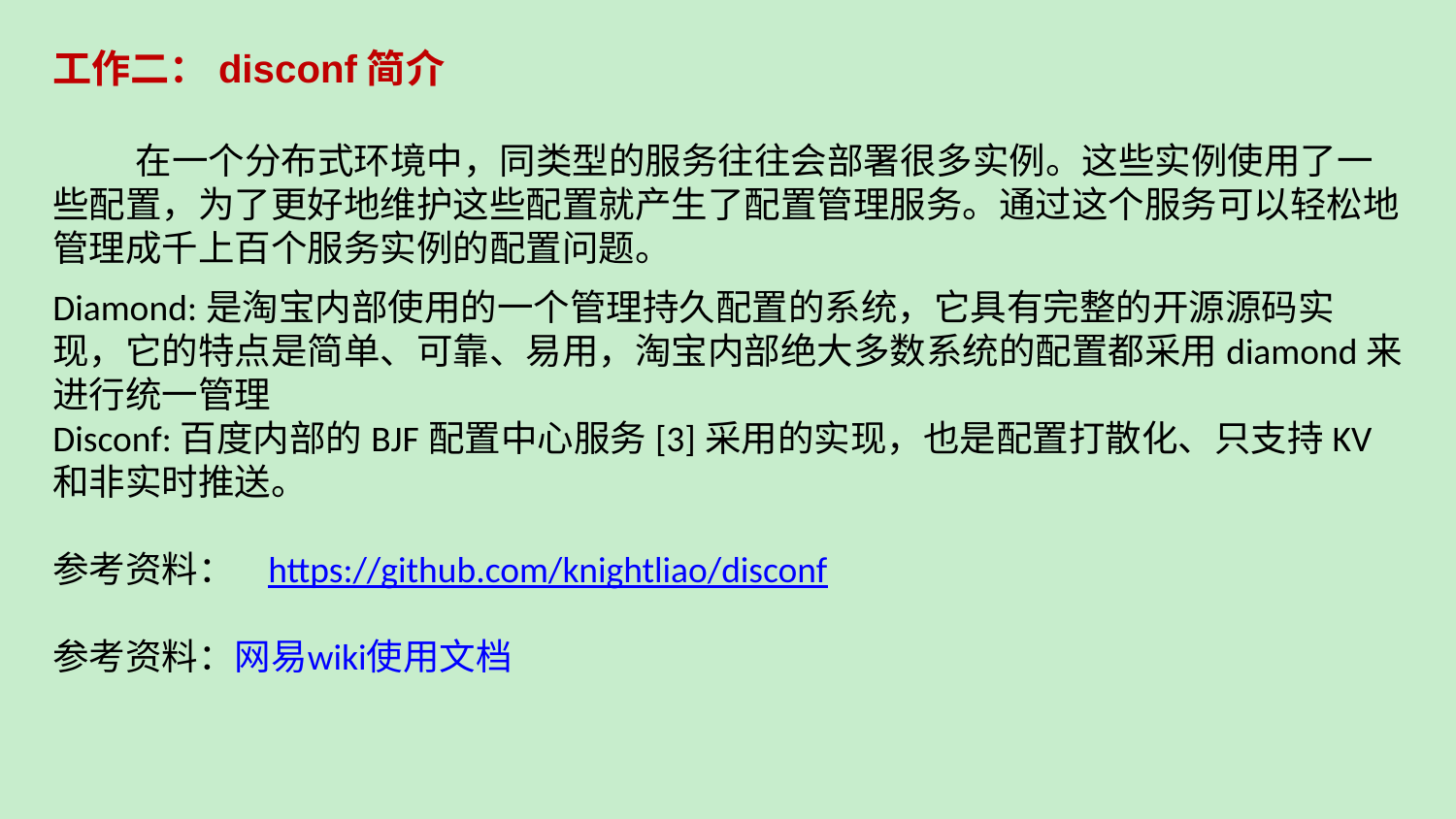

# 工作二：disconf简介
         在一个分布式环境中，同类型的服务往往会部署很多实例。这些实例使用了一些配置，为了更好地维护这些配置就产生了配置管理服务。通过这个服务可以轻松地管理成千上百个服务实例的配置问题。
Diamond:是淘宝内部使用的一个管理持久配置的系统，它具有完整的开源源码实现，它的特点是简单、可靠、易用，淘宝内部绝大多数系统的配置都采用diamond来进行统一管理
Disconf:百度内部的BJF配置中心服务[3]采用的实现，也是配置打散化、只支持KV和非实时推送。

参考资料：   https://github.com/knightliao/disconf

参考资料：网易wiki使用文档